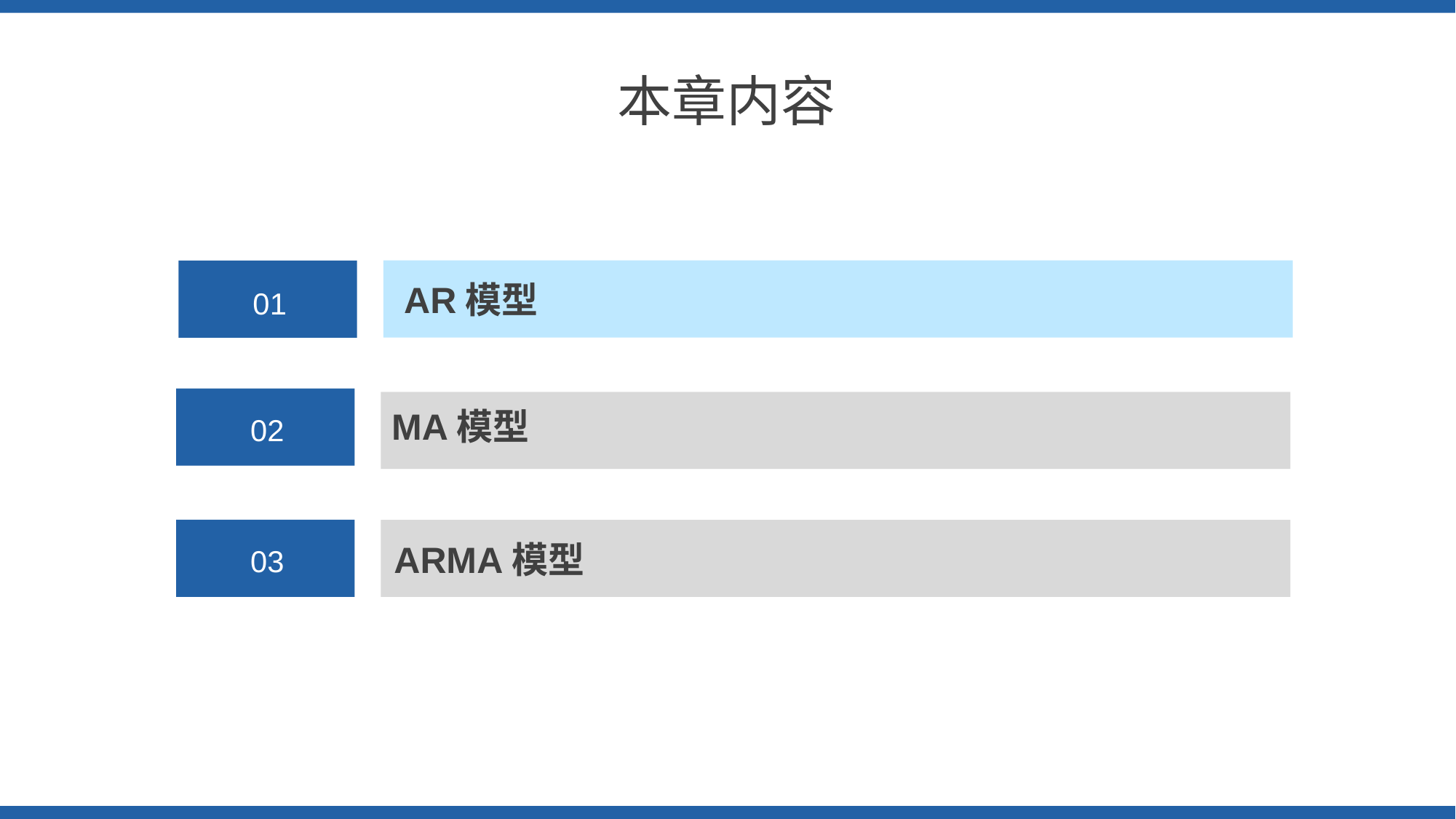

本章内容

01
AR模型

02
MA模型

03
ARMA模型